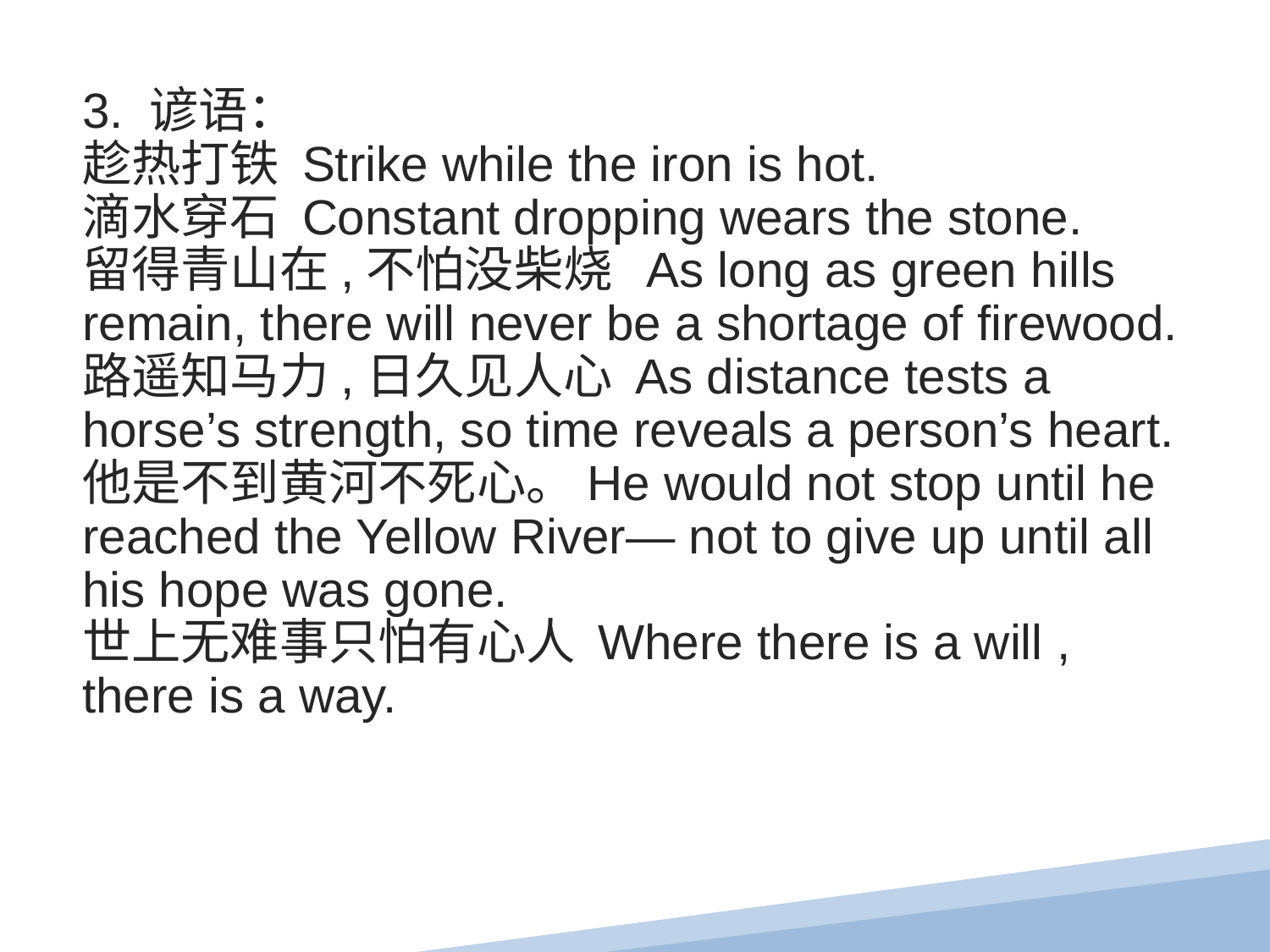

3. 谚语：
趁热打铁 Strike while the iron is hot.
滴水穿石 Constant dropping wears the stone.
留得青山在,不怕没柴烧  As long as green hills remain, there will never be a shortage of firewood.
路遥知马力,日久见人心 As distance tests a horse’s strength, so time reveals a person’s heart.
他是不到黄河不死心。He would not stop until he reached the Yellow River— not to give up until all his hope was gone.
世上无难事只怕有心人 Where there is a will , there is a way.